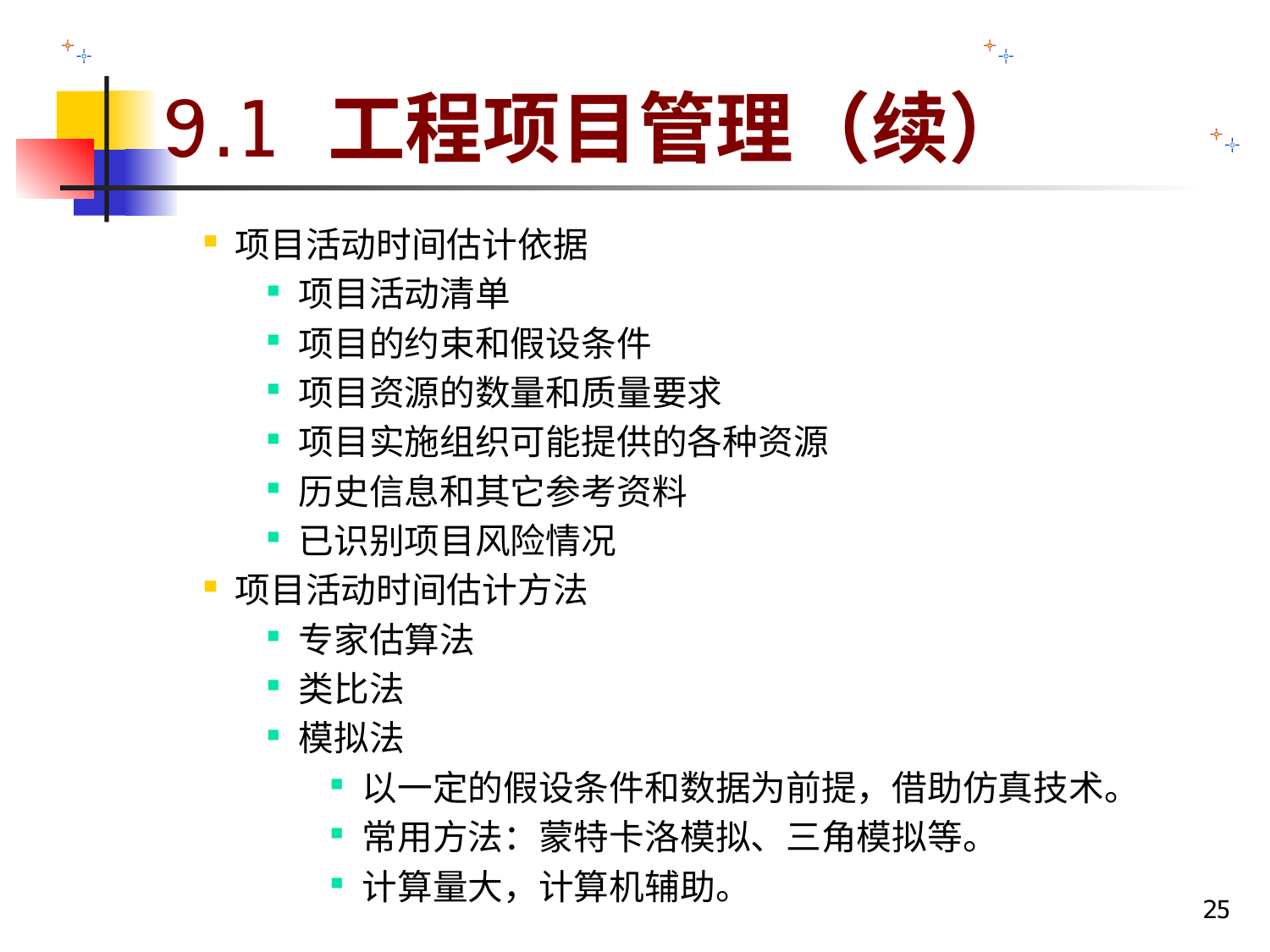

# 9.1 工程项目管理（续）
项目活动时间估计依据
项目活动清单
项目的约束和假设条件
项目资源的数量和质量要求
项目实施组织可能提供的各种资源
历史信息和其它参考资料
已识别项目风险情况
项目活动时间估计方法
专家估算法
类比法
模拟法
以一定的假设条件和数据为前提，借助仿真技术。
常用方法：蒙特卡洛模拟、三角模拟等。
计算量大，计算机辅助。
25